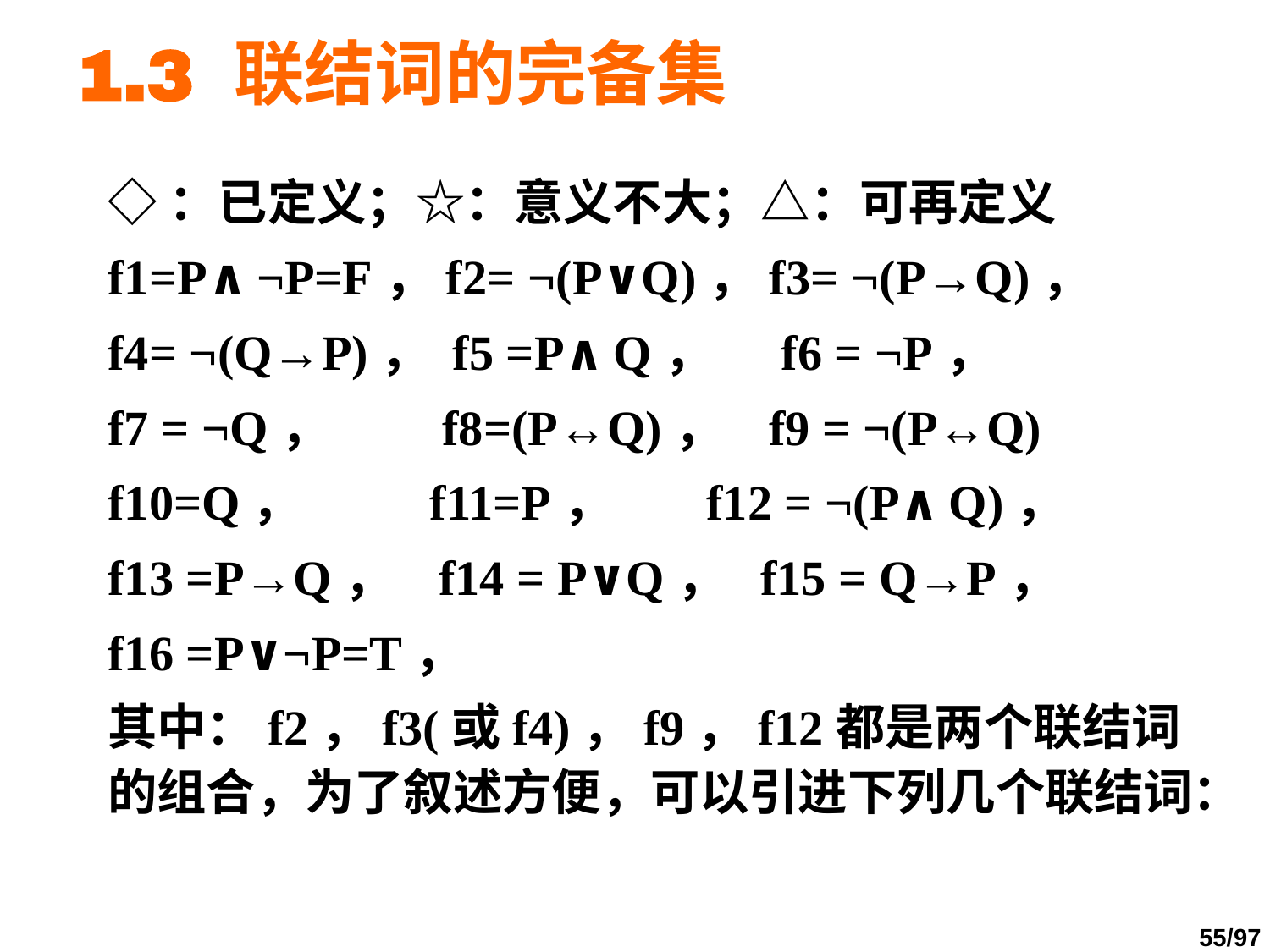

# 1.3 联结词的完备集
	◇：已定义；☆：意义不大；△：可再定义
	f1=P∧¬P=F，f2= ¬(P∨Q)，f3= ¬(P→Q)，
	f4= ¬(Q→P)， f5 =P∧Q，     f6 = ¬P，
	f7 = ¬Q，         f8=(P↔Q)，   f9 = ¬(P↔Q)
	f10=Q，	     f11=P，	       f12 = ¬(P∧Q)，
	f13 =P→Q，   f14 = P∨Q，  f15 = Q→P，
	f16 =P∨¬P=T，
	其中：f2，f3(或f4)，f9，f12都是两个联结词的组合，为了叙述方便，可以引进下列几个联结词：